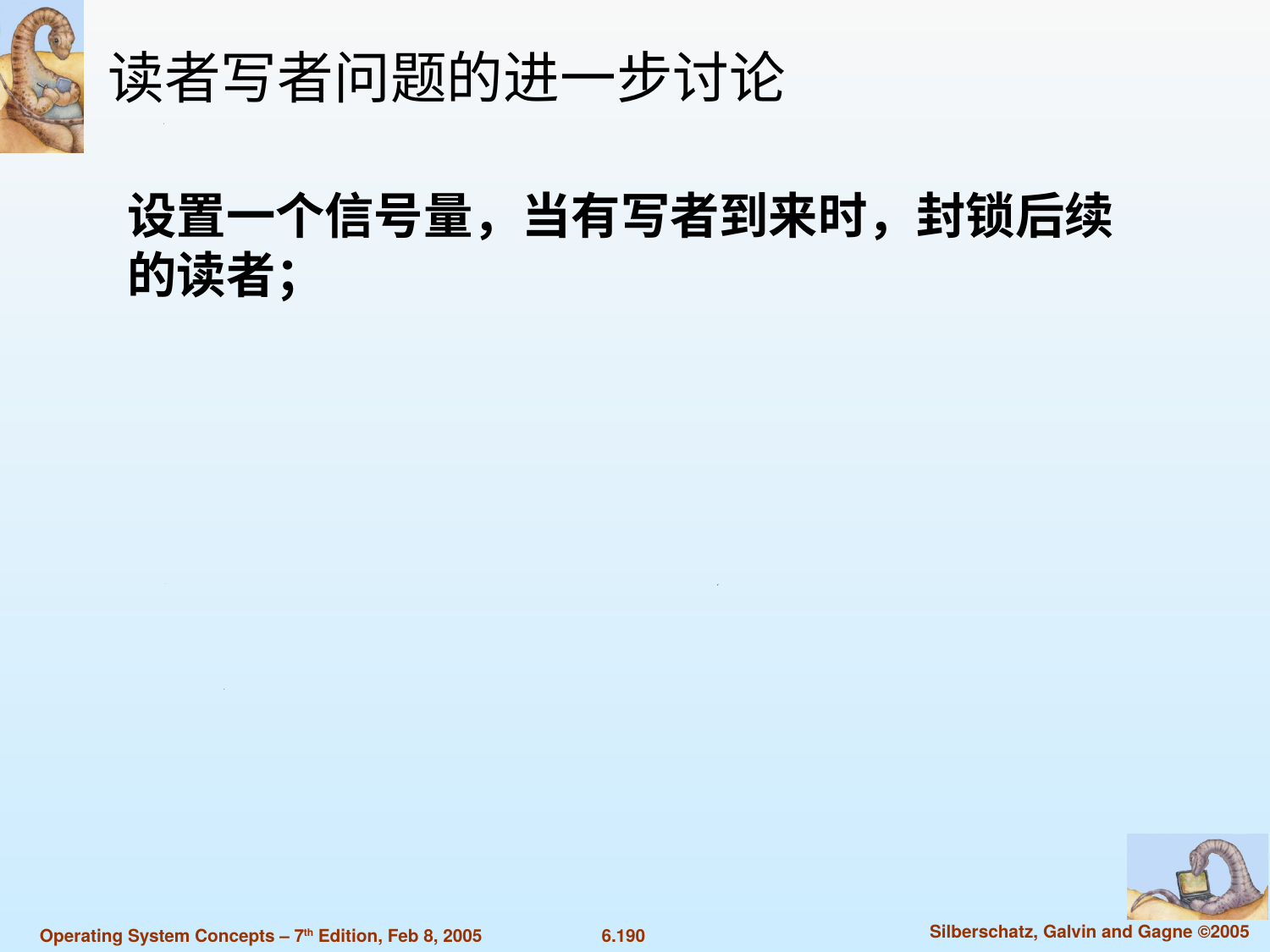

读者写者问题的进一步讨论
设置一个信号量，当有写者到来时，封锁后续的读者；